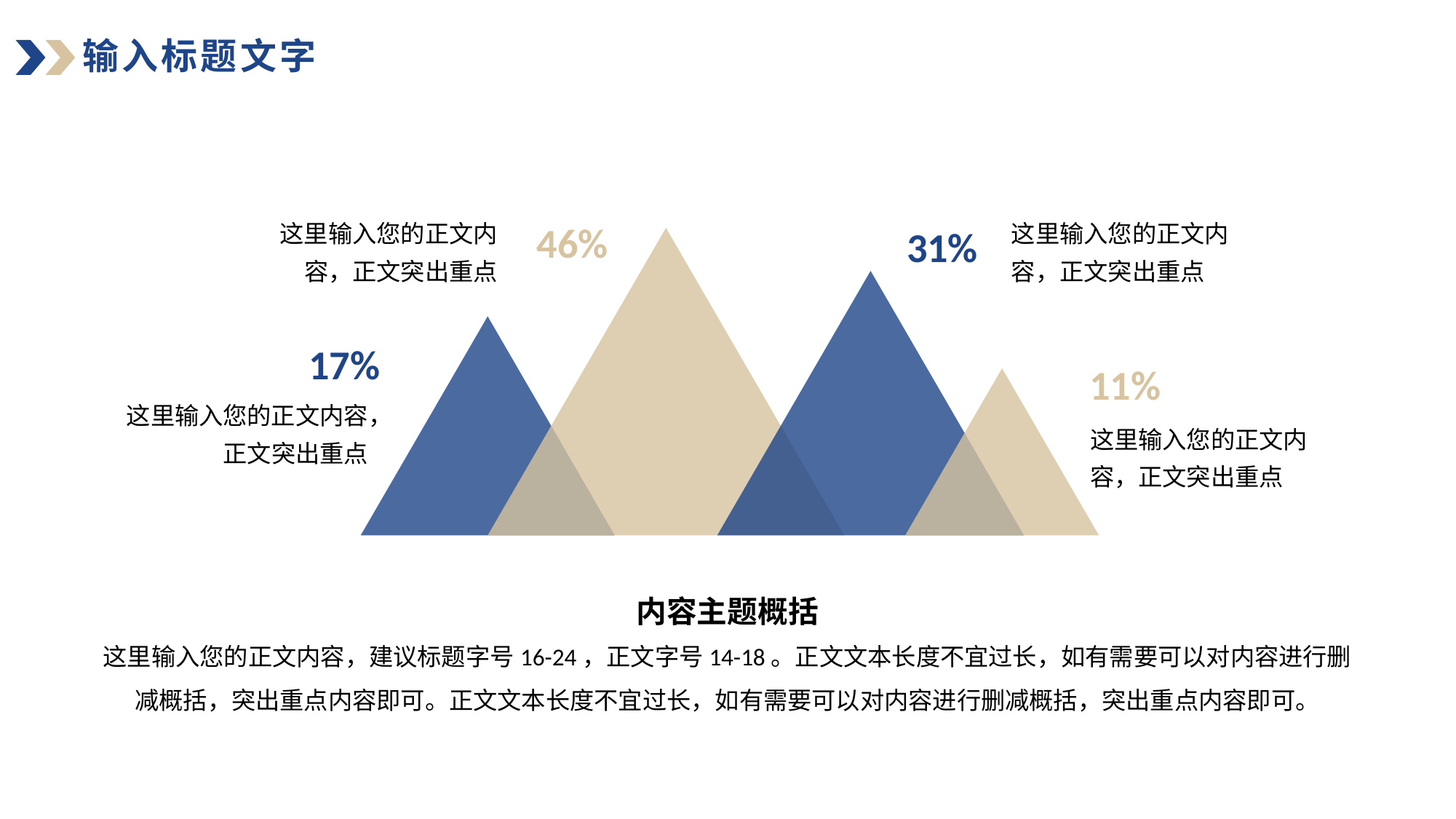

# 输入标题文字
这里输入您的正文内容，正文突出重点
这里输入您的正文内容，正文突出重点
46%
31%

17%
11%

这里输入您的正文内容，正文突出重点
这里输入您的正文内容，正文突出重点
内容主题概括
这里输入您的正文内容，建议标题字号16-24，正文字号14-18。正文文本长度不宜过长，如有需要可以对内容进行删减概括，突出重点内容即可。正文文本长度不宜过长，如有需要可以对内容进行删减概括，突出重点内容即可。